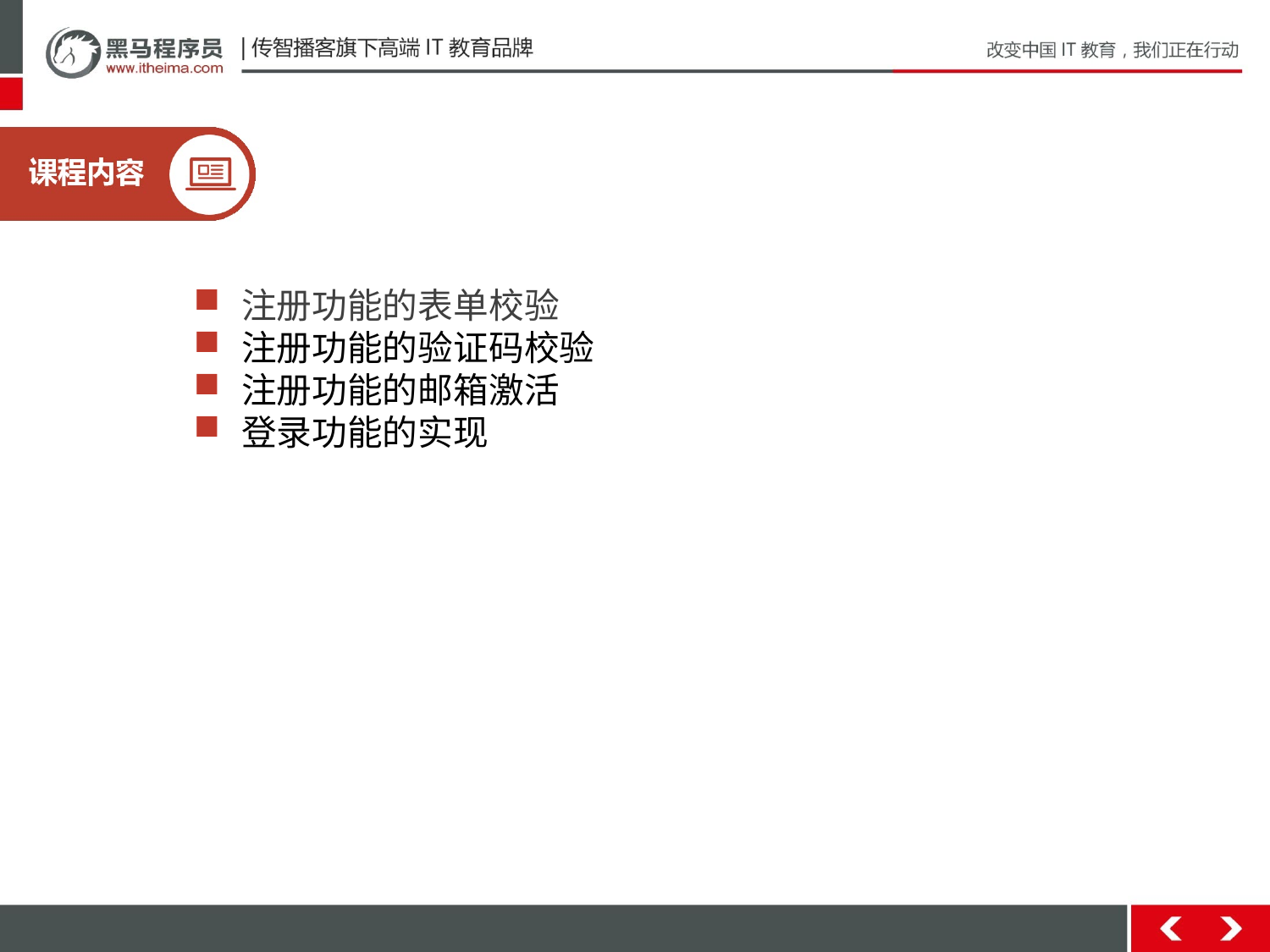

注册功能的表单校验
注册功能的验证码校验
注册功能的邮箱激活
登录功能的实现